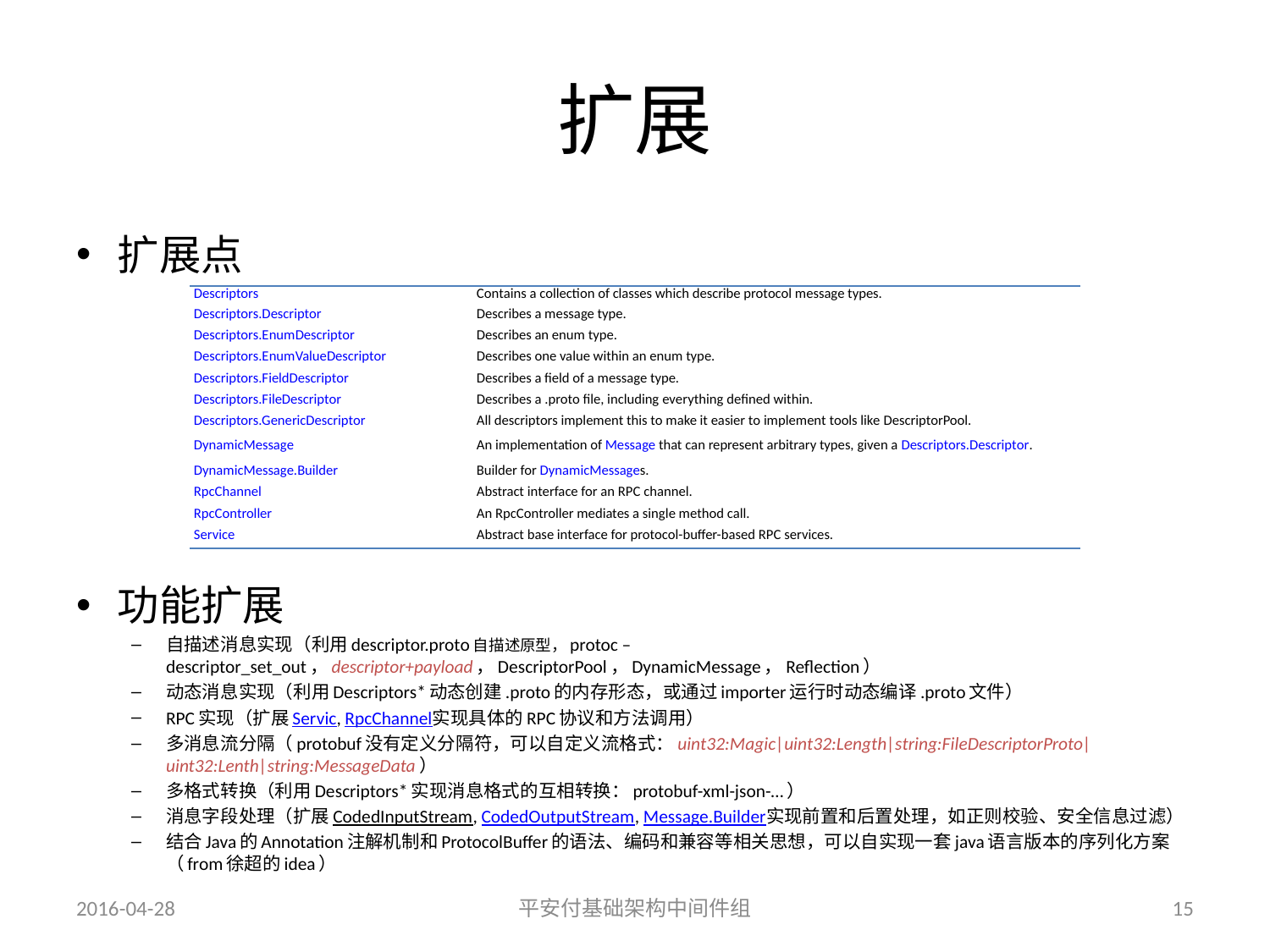

# 扩展
扩展点

功能扩展
自描述消息实现（利用descriptor.proto自描述原型，protoc –descriptor_set_out，descriptor+payload，DescriptorPool，DynamicMessage，Reflection）
动态消息实现（利用Descriptors*动态创建.proto的内存形态，或通过importer运行时动态编译.proto文件）
RPC实现（扩展Servic, RpcChannel实现具体的RPC协议和方法调用）
多消息流分隔（protobuf没有定义分隔符，可以自定义流格式：uint32:Magic|uint32:Length|string:FileDescriptorProto|uint32:Lenth|string:MessageData）
多格式转换（利用Descriptors*实现消息格式的互相转换：protobuf-xml-json-…）
消息字段处理（扩展CodedInputStream, CodedOutputStream, Message.Builder实现前置和后置处理，如正则校验、安全信息过滤）
结合Java的Annotation注解机制和ProtocolBuffer的语法、编码和兼容等相关思想，可以自实现一套java语言版本的序列化方案（from徐超的idea）
| Descriptors | Contains a collection of classes which describe protocol message types. |
| --- | --- |
| Descriptors.Descriptor | Describes a message type. |
| Descriptors.EnumDescriptor | Describes an enum type. |
| Descriptors.EnumValueDescriptor | Describes one value within an enum type. |
| Descriptors.FieldDescriptor | Describes a field of a message type. |
| Descriptors.FileDescriptor | Describes a .proto file, including everything defined within. |
| Descriptors.GenericDescriptor | All descriptors implement this to make it easier to implement tools like DescriptorPool. |
| DynamicMessage | An implementation of Message that can represent arbitrary types, given a Descriptors.Descriptor. |
| DynamicMessage.Builder | Builder for DynamicMessages. |
| RpcChannel | Abstract interface for an RPC channel. |
| RpcController | An RpcController mediates a single method call. |
| Service | Abstract base interface for protocol-buffer-based RPC services. |
2016-04-28
平安付基础架构中间件组
15